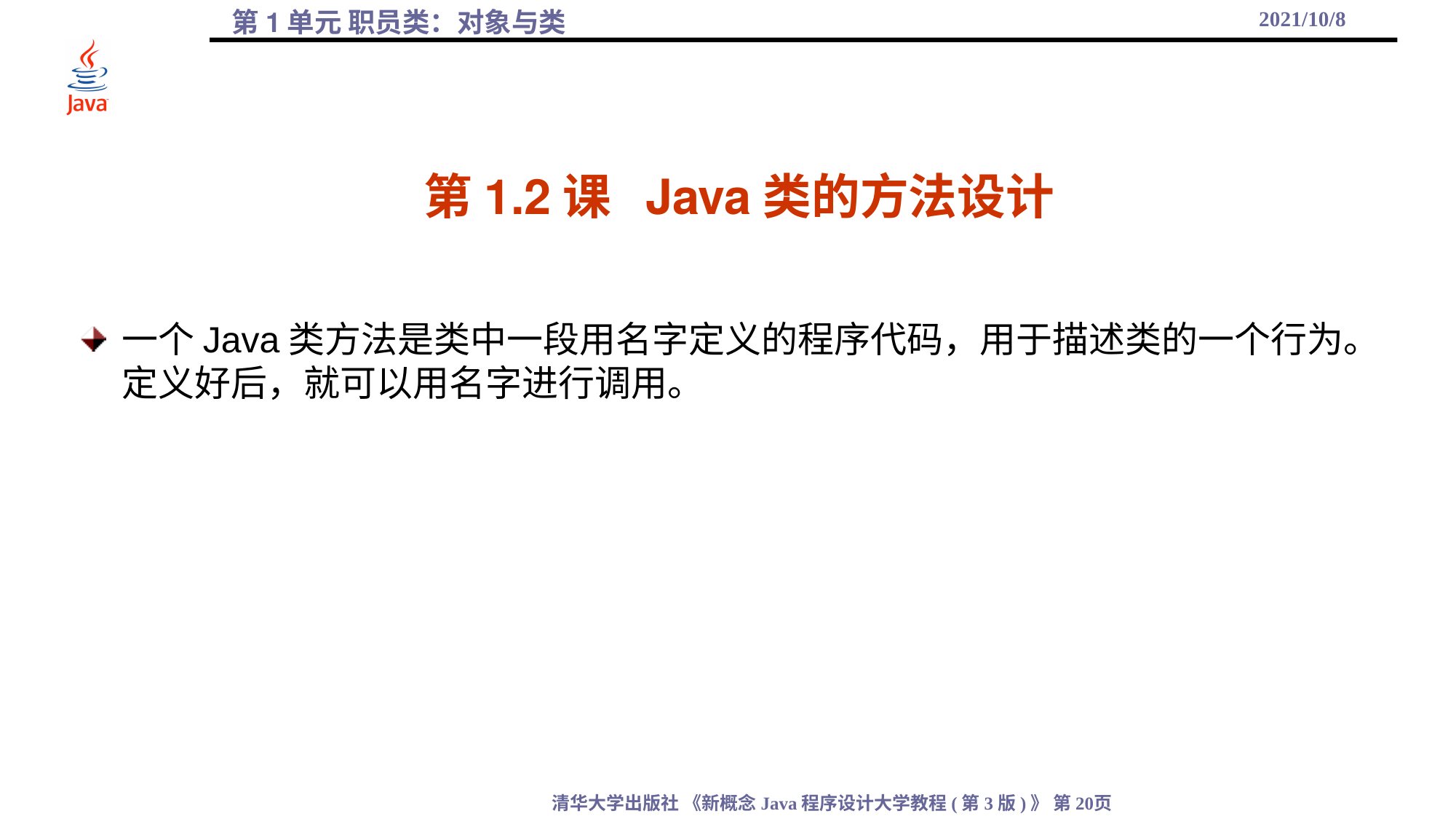

2021/10/8
# 第1.2课  Java类的方法设计
一个Java类方法是类中一段用名字定义的程序代码，用于描述类的一个行为。定义好后，就可以用名字进行调用。